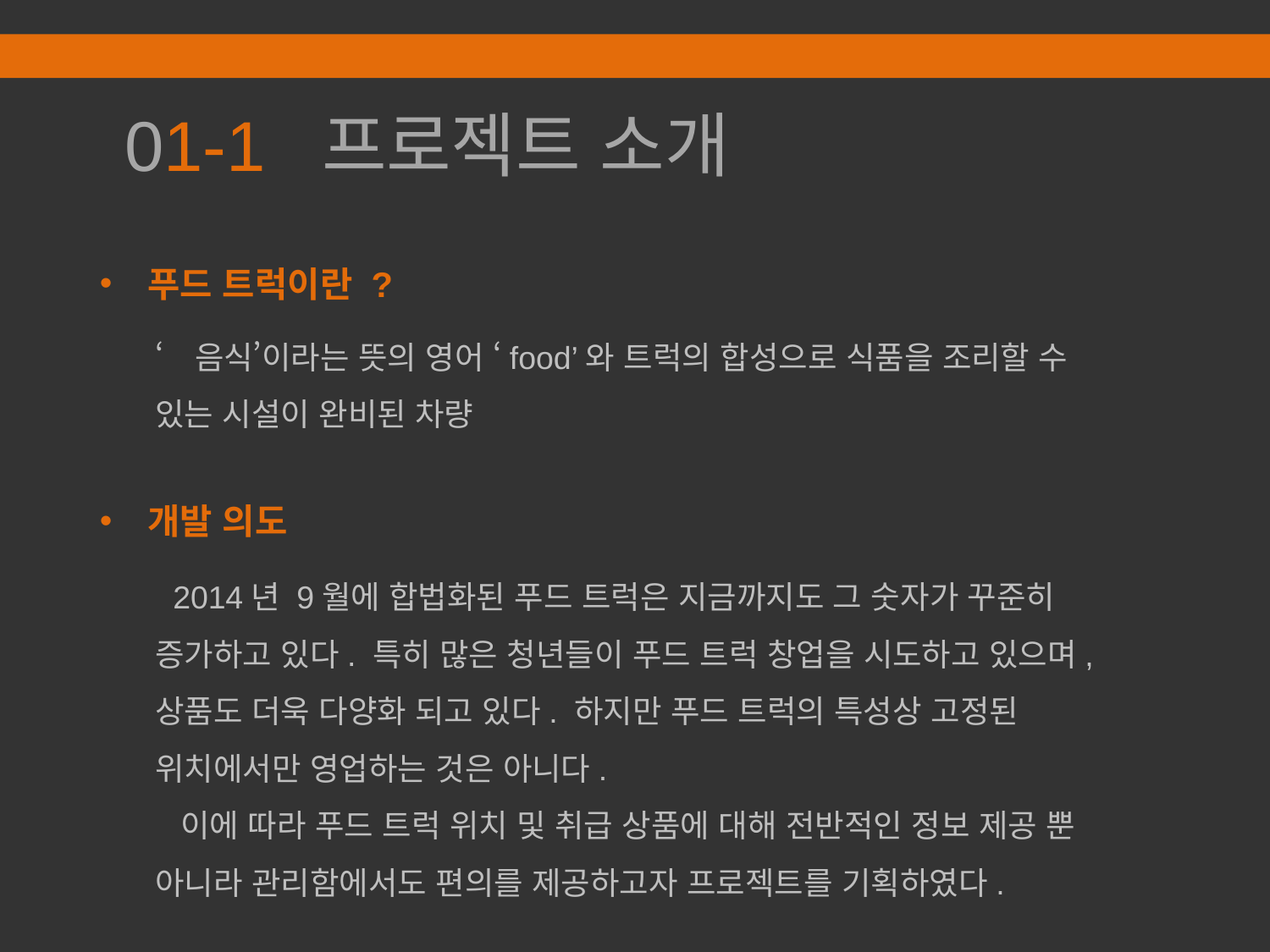

# 01-1  프로젝트 소개
푸드 트럭이란 ?
‘음식’이라는 뜻의 영어 ‘food’와 트럭의 합성으로 식품을 조리할 수 있는 시설이 완비된 차량
개발 의도
  2014년 9월에 합법화된 푸드 트럭은 지금까지도 그 숫자가 꾸준히 증가하고 있다. 특히 많은 청년들이 푸드 트럭 창업을 시도하고 있으며, 상품도 더욱 다양화 되고 있다. 하지만 푸드 트럭의 특성상 고정된 위치에서만 영업하는 것은 아니다.
  이에 따라 푸드 트럭 위치 및 취급 상품에 대해 전반적인 정보 제공 뿐 아니라 관리함에서도 편의를 제공하고자 프로젝트를 기획하였다.